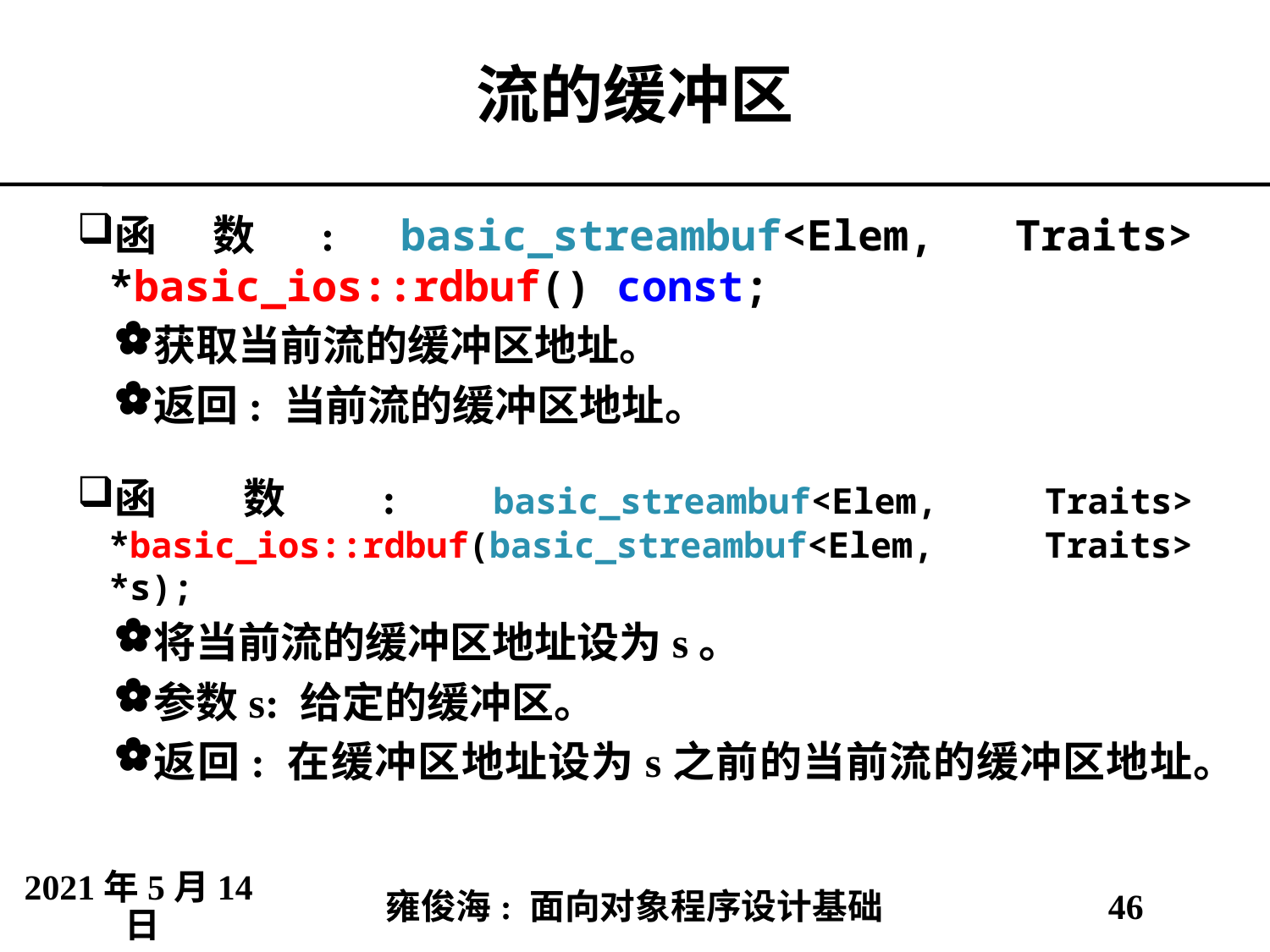

# 流的缓冲区

函数: basic_streambuf<Elem, Traits> *basic_ios::rdbuf() const;
获取当前流的缓冲区地址。
返回: 当前流的缓冲区地址。
函数: basic_streambuf<Elem, Traits> *basic_ios::rdbuf(basic_streambuf<Elem, Traits> *s);
将当前流的缓冲区地址设为s。
参数s: 给定的缓冲区。
返回: 在缓冲区地址设为s之前的当前流的缓冲区地址。
2021年5月14日
雍俊海: 面向对象程序设计基础
46